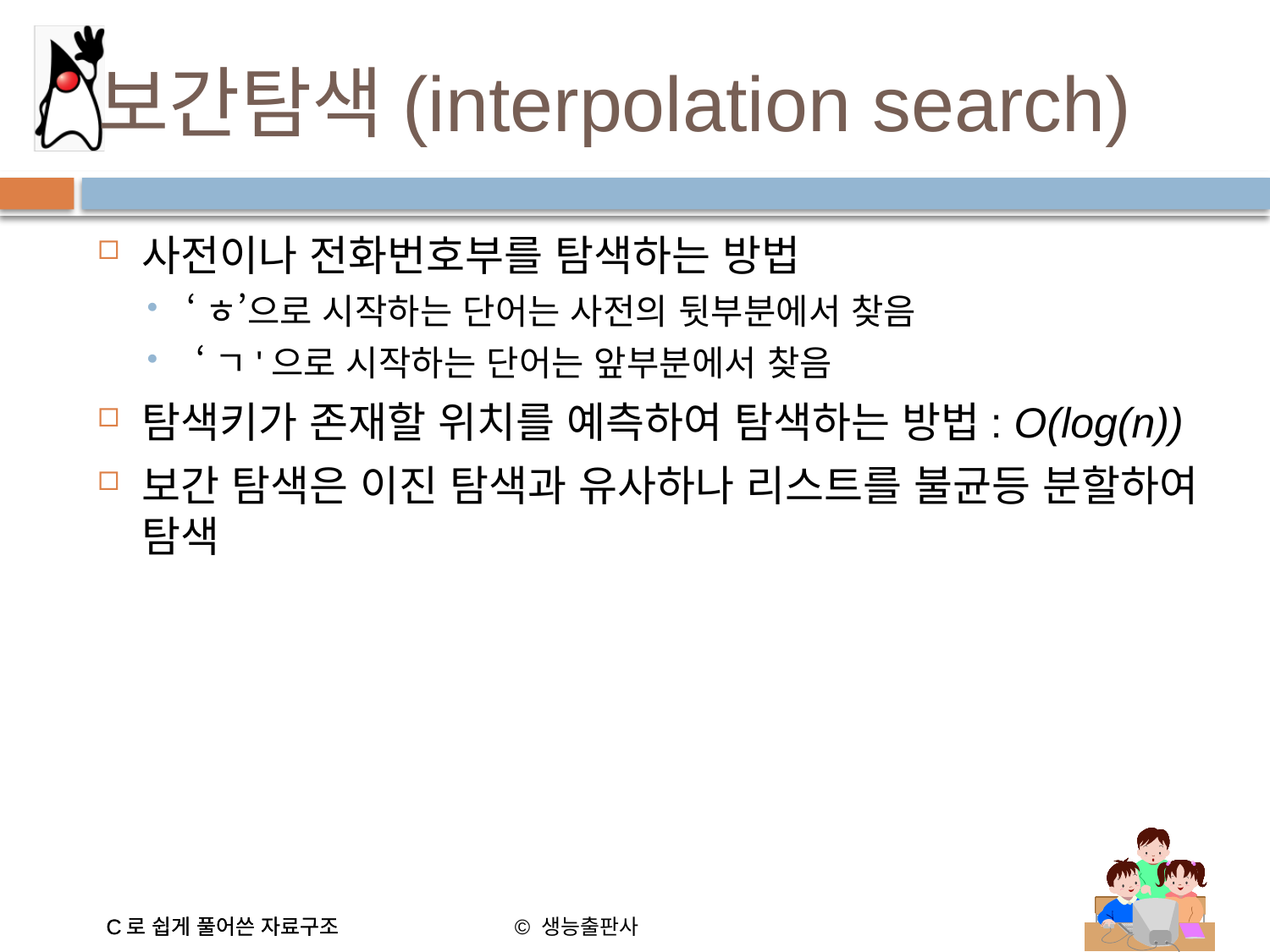

# 보간탐색(interpolation search)
사전이나 전화번호부를 탐색하는 방법
‘ㅎ’으로 시작하는 단어는 사전의 뒷부분에서 찾음
 ‘ㄱ'으로 시작하는 단어는 앞부분에서 찾음
탐색키가 존재할 위치를 예측하여 탐색하는 방법: O(log(n))
보간 탐색은 이진 탐색과 유사하나 리스트를 불균등 분할하여 탐색